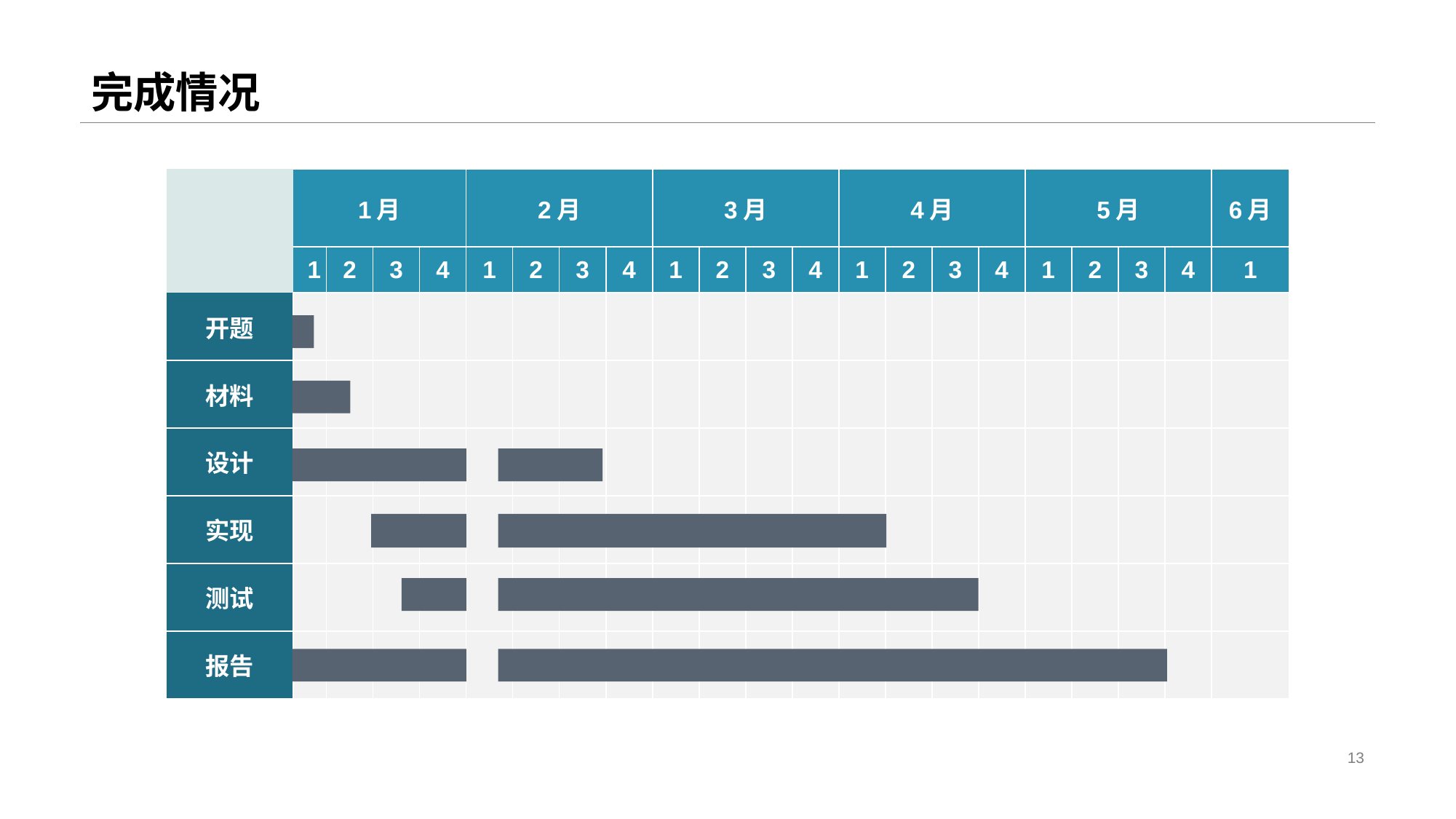

# 完成情况
|  | 1月 |  |  |  | 2月 |  |  |  | 3月 |  |  |  | 4月 |  |  |  | 5月 |  |  |  | 6月 |
| --- | --- | --- | --- | --- | --- | --- | --- | --- | --- | --- | --- | --- | --- | --- | --- | --- | --- | --- | --- | --- | --- |
|  | 1 | 2 | 3 | 4 | 1 | 2 | 3 | 4 | 1 | 2 | 3 | 4 | 1 | 2 | 3 | 4 | 1 | 2 | 3 | 4 | 1 |
| 开题 |  |  |  |  |  |  |  |  |  |  |  |  |  |  |  |  |  |  |  |  |  |
| 材料 |  |  |  |  |  |  |  |  |  |  |  |  |  |  |  |  |  |  |  |  |  |
| 设计 |  |  |  |  |  |  |  |  |  |  |  |  |  |  |  |  |  |  |  |  |  |
| 实现 |  |  |  |  |  |  |  |  |  |  |  |  |  |  |  |  |  |  |  |  |  |
| 测试 |  |  |  |  |  |  |  |  |  |  |  |  |  |  |  |  |  |  |  |  |  |
| 报告 |  |  |  |  |  |  |  |  |  |  |  |  |  |  |  |  |  |  |  |  |  |

13